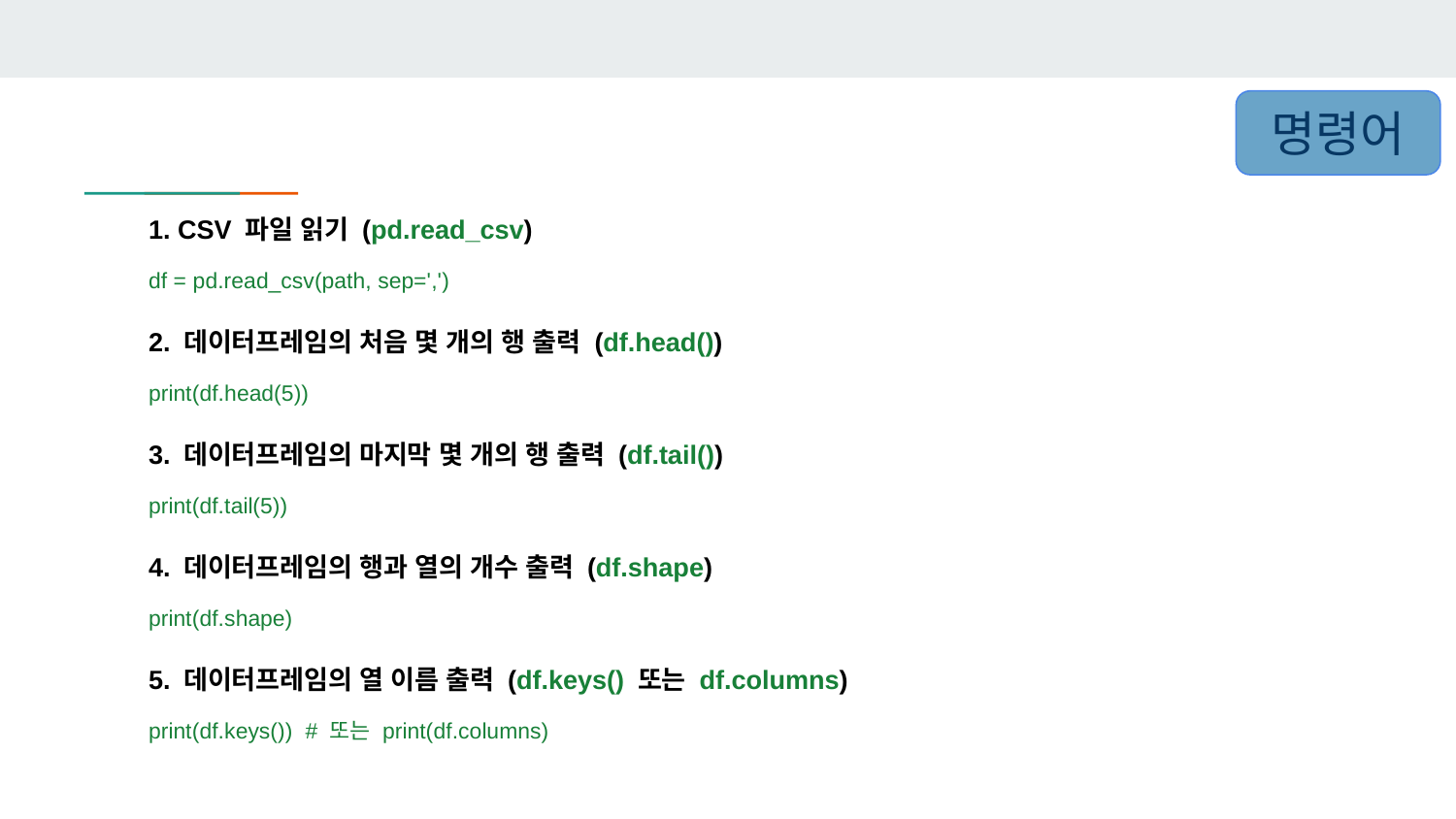

명령어
1. CSV 파일 읽기 (pd.read_csv)
df = pd.read_csv(path, sep=',')
2. 데이터프레임의 처음 몇 개의 행 출력 (df.head())
print(df.head(5))
3. 데이터프레임의 마지막 몇 개의 행 출력 (df.tail())
print(df.tail(5))
4. 데이터프레임의 행과 열의 개수 출력 (df.shape)
print(df.shape)
5. 데이터프레임의 열 이름 출력 (df.keys() 또는 df.columns)
print(df.keys())  # 또는 print(df.columns)